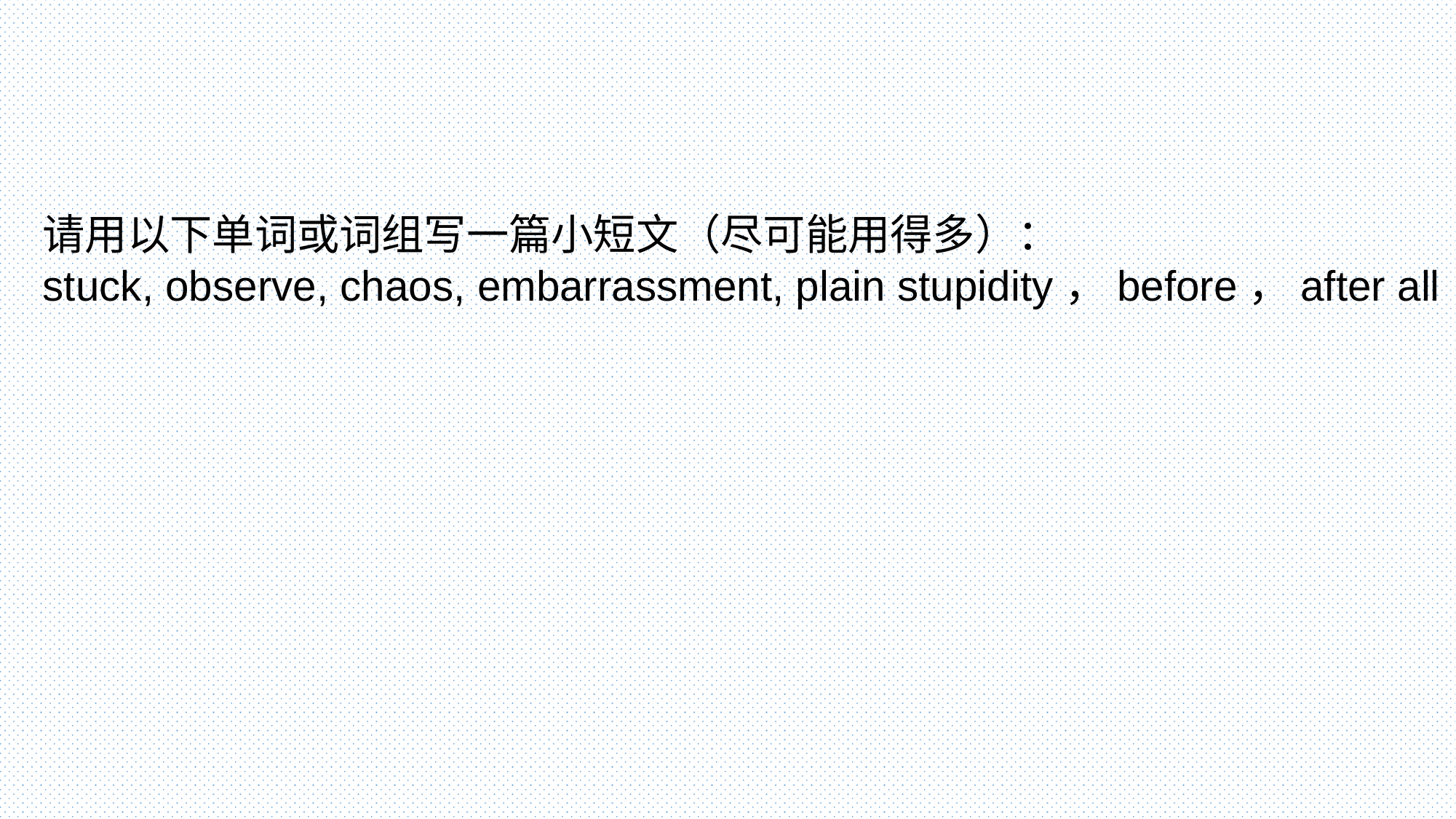

请用以下单词或词组写一篇小短文（尽可能用得多）：
stuck, observe, chaos, embarrassment, plain stupidity，before，after all